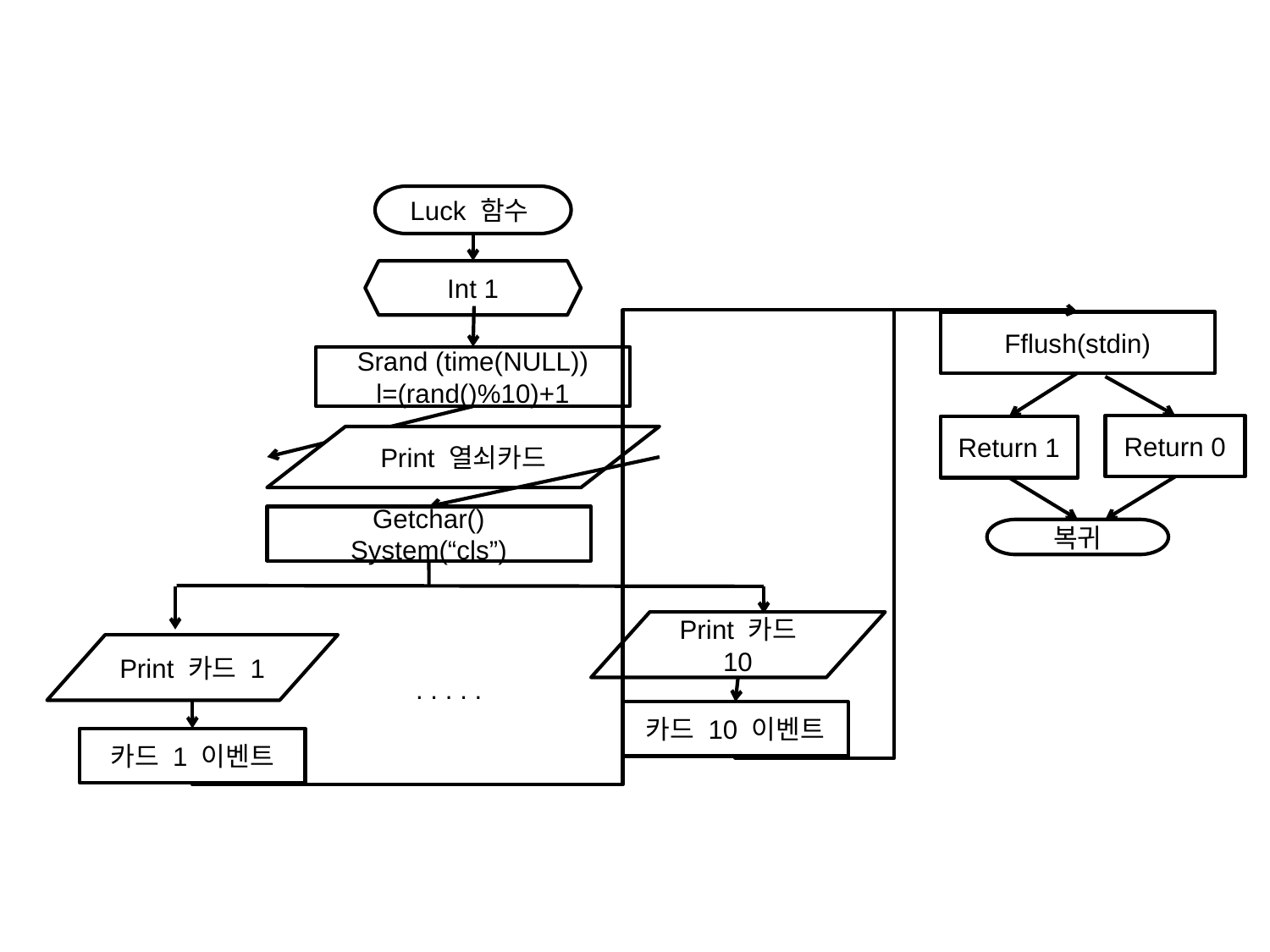

Luck 함수
Int 1
Fflush(stdin)
Srand (time(NULL))
l=(rand()%10)+1
Return 0
Return 1
Print 열쇠카드
Getchar()
System(“cls”)
복귀
Print 카드 10
Print 카드 1
. . . . .
카드 10 이벤트
카드 1 이벤트